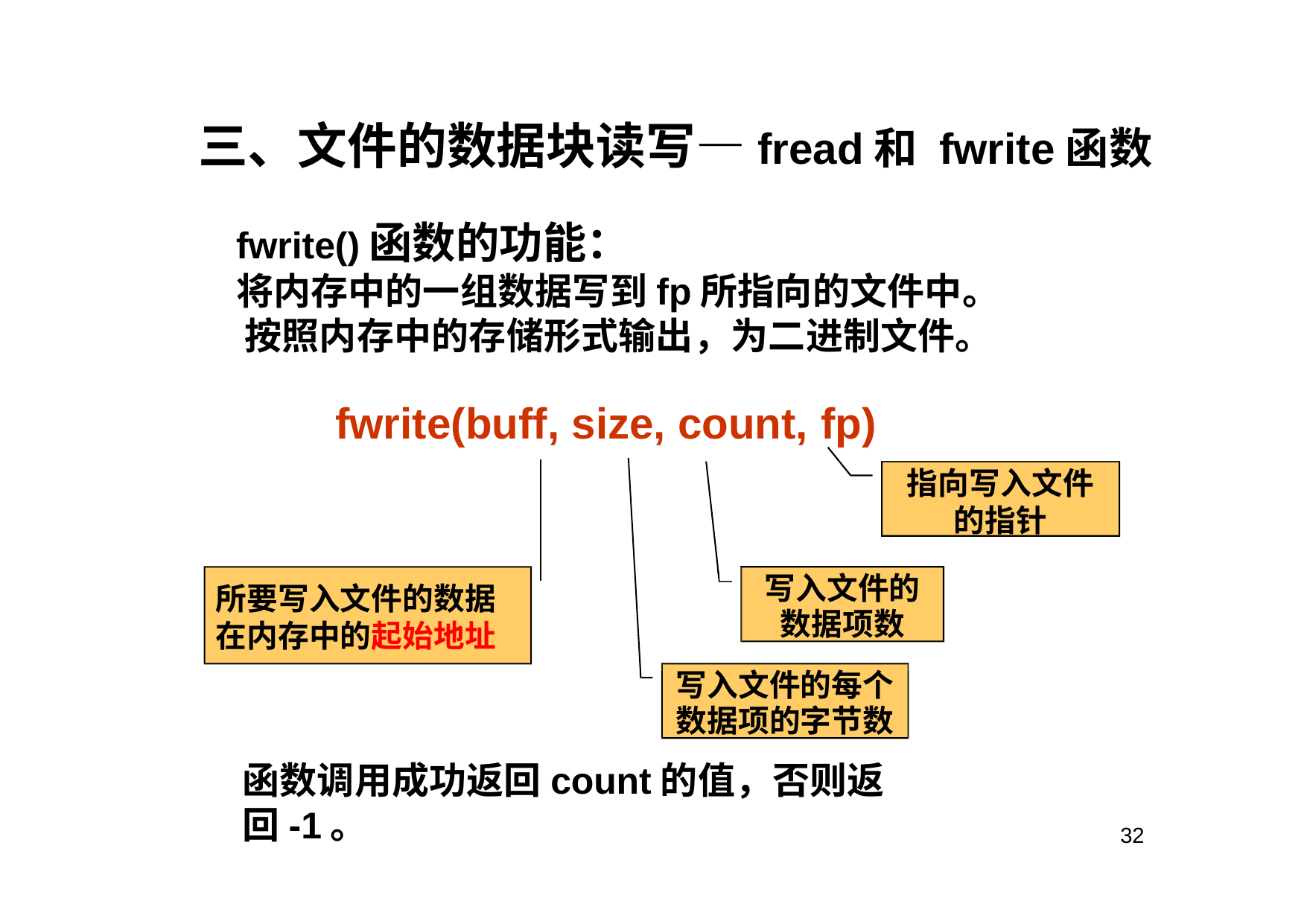

# 三、文件的数据块读写—fread和 fwrite函数
fwrite()函数的功能：
将内存中的一组数据写到fp所指向的文件中。 按照内存中的存储形式输出，为二进制文件。

fwrite(buff, size, count, fp)
指向写入文件 的指针

写入文件的 数据项数

所要写入文件的数据 在内存中的起始地址

写入文件的每个 数据项的字节数
函数调用成功返回count的值，否则返回-1。

32